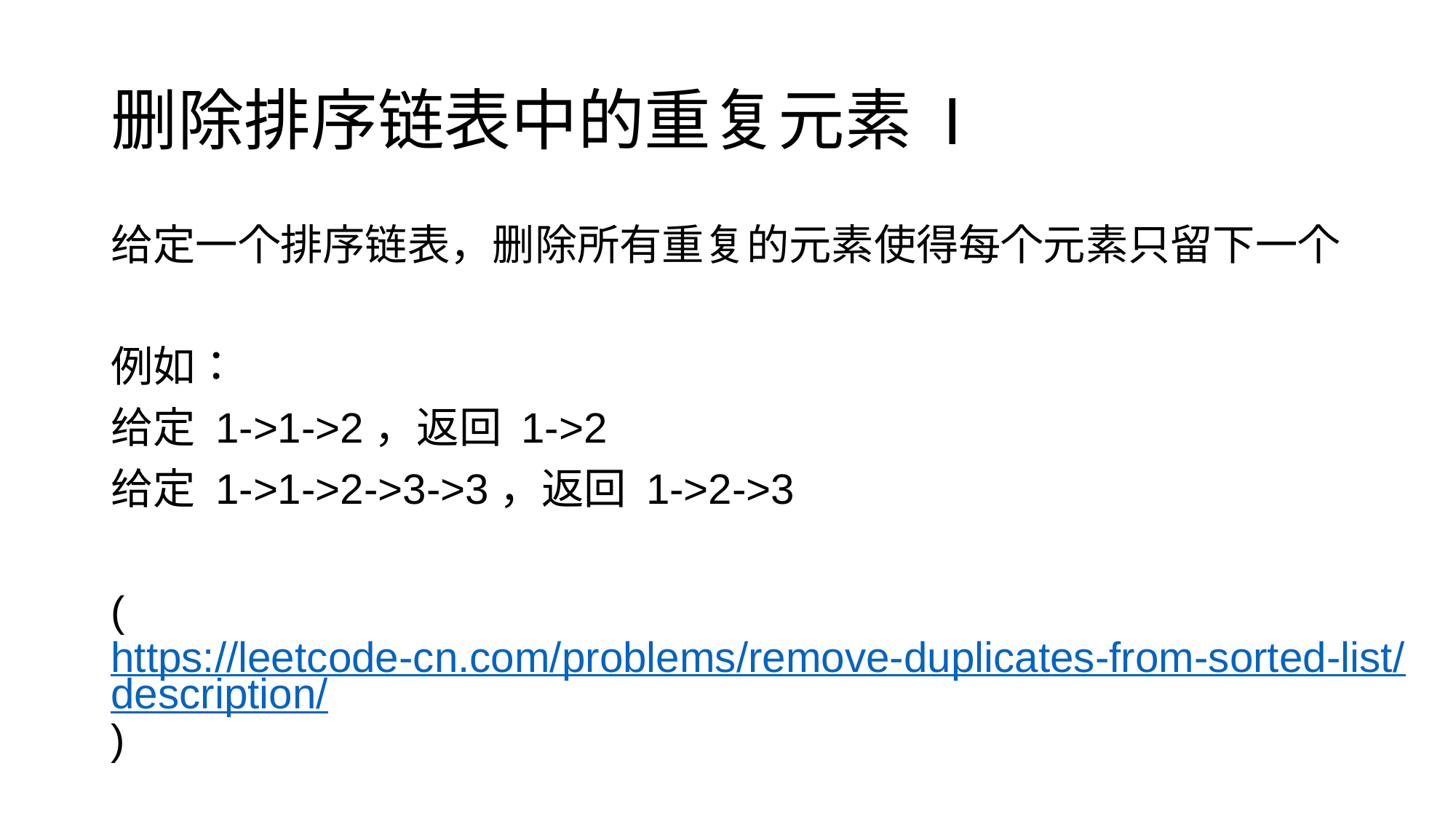

# 删除排序链表中的重复元素 I
给定一个排序链表，删除所有重复的元素使得每个元素只留下一个

例如：
给定 1->1->2，返回 1->2
给定 1->1->2->3->3，返回 1->2->3

(https://leetcode-cn.com/problems/remove-duplicates-from-sorted-list/description/)